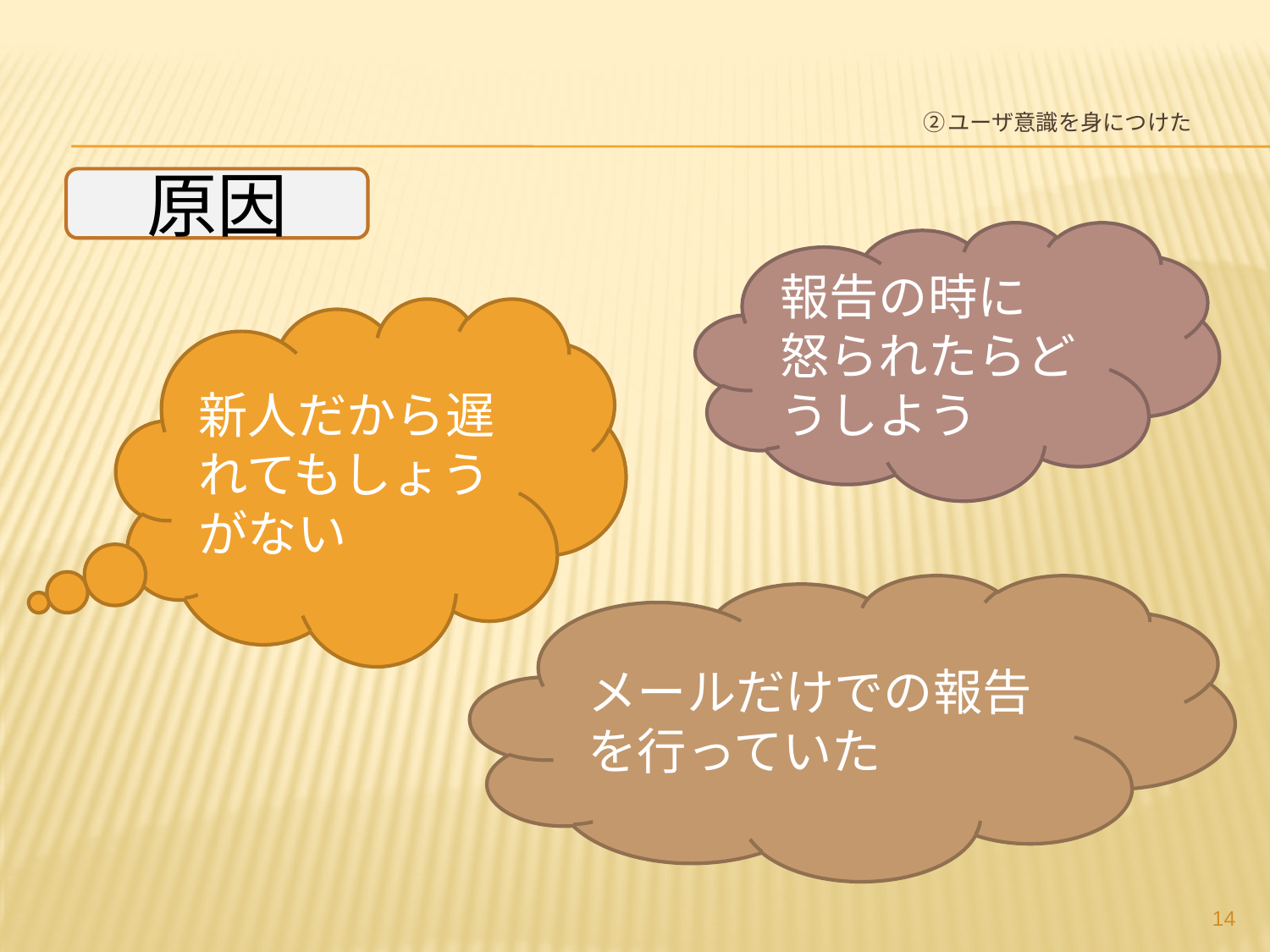

# ②ユーザ意識を身につけた
原因
報告の時に
怒られたらどうしよう
新人だから遅れてもしょうがない
メールだけでの報告を行っていた
14